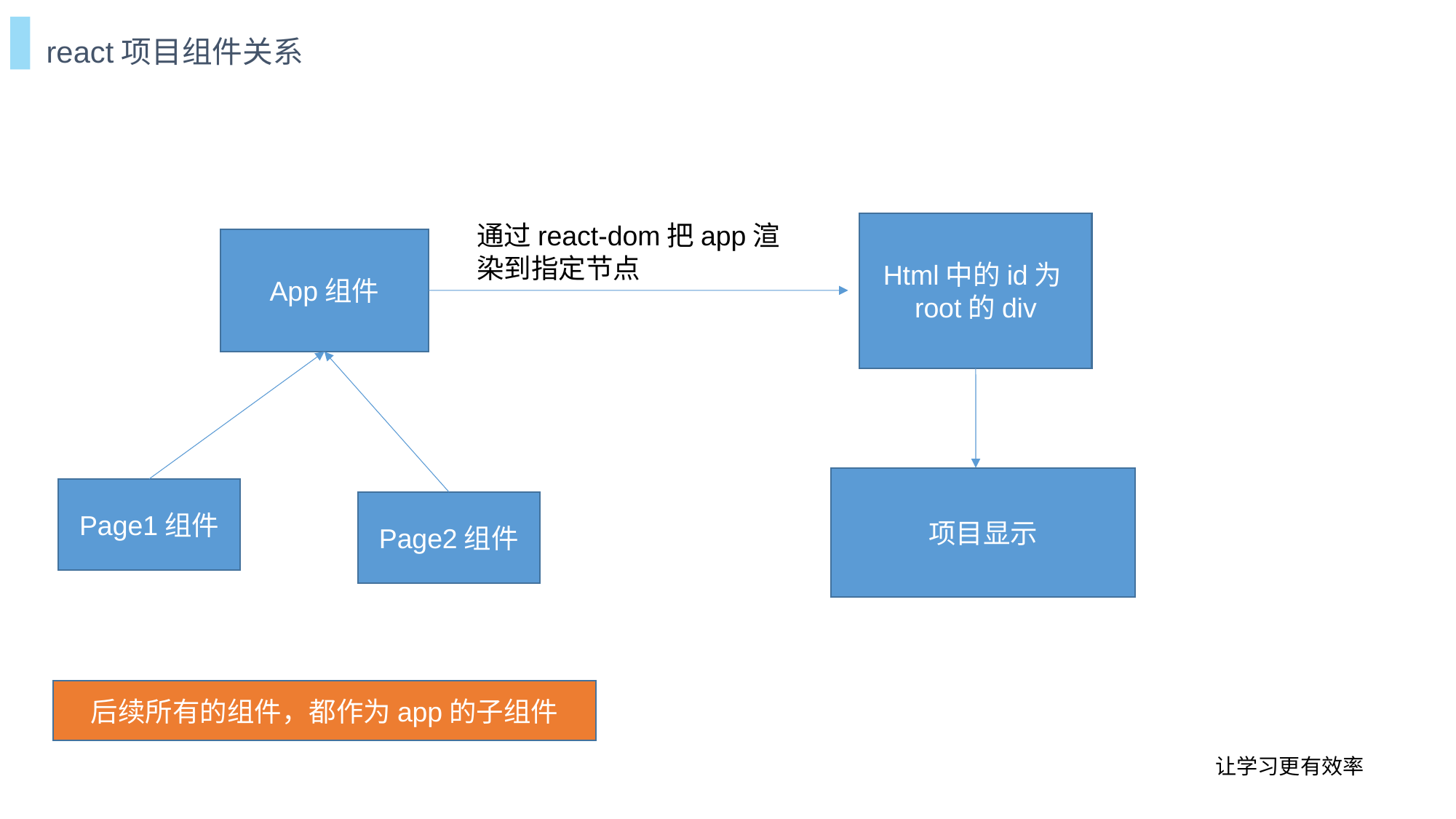

react项目组件关系

通过react-dom把app渲染到指定节点
Html中的id为root的div
App组件
项目显示
Page1组件
Page2组件
后续所有的组件，都作为app的子组件